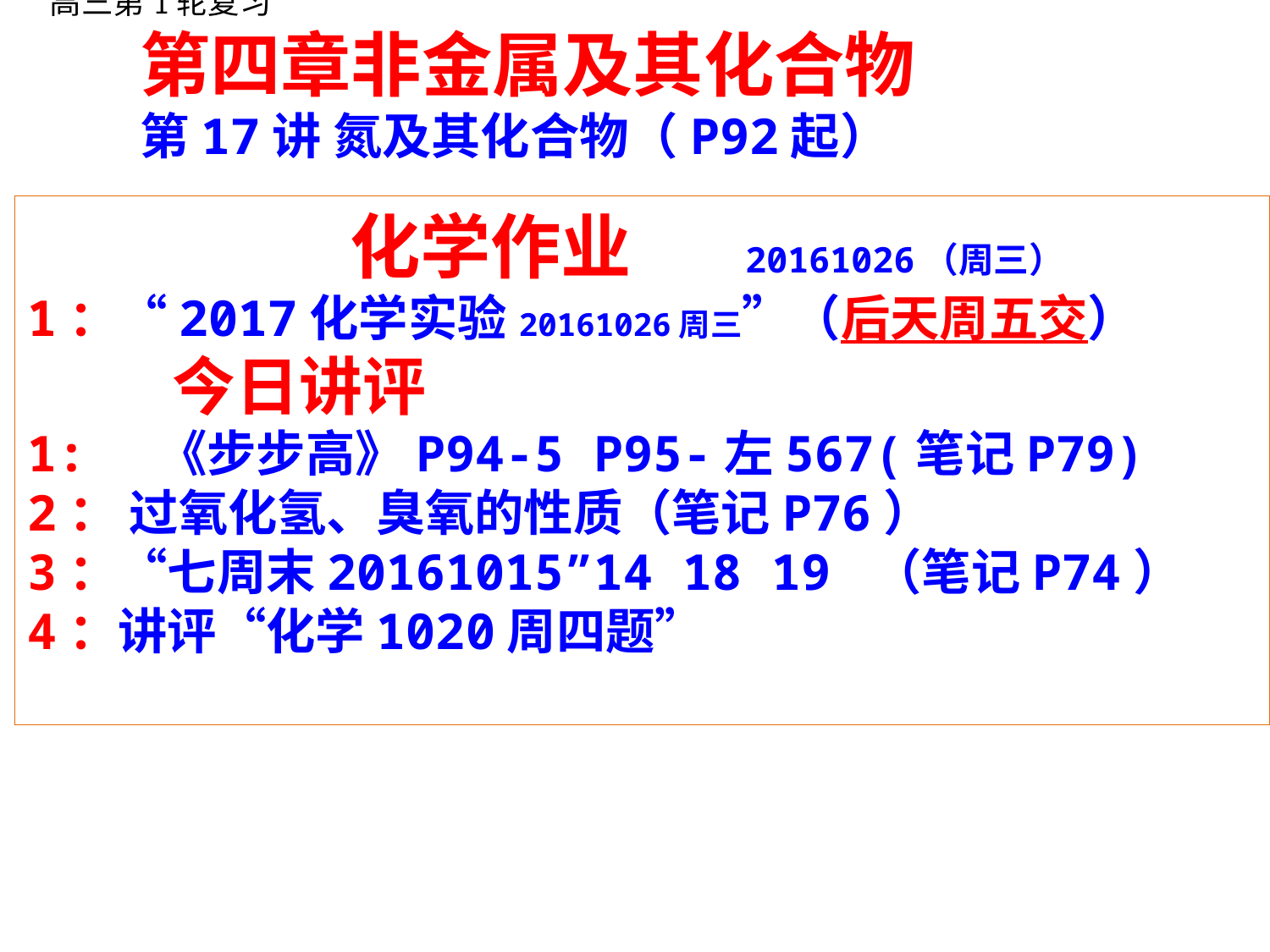

高三第1轮复习
       第四章非金属及其化合物
       第17讲 氮及其化合物（P92起）

                   化学作业      20161026（周三）
1：“2017化学实验20161026周三”（后天周五交）
         今日讲评
1:  《步步高》P94-5 P95-左567(笔记P79)
2： 过氧化氢、臭氧的性质（笔记P76）
3：“七周末20161015”14 18 19 （笔记P74）
4：讲评“化学1020周四题”